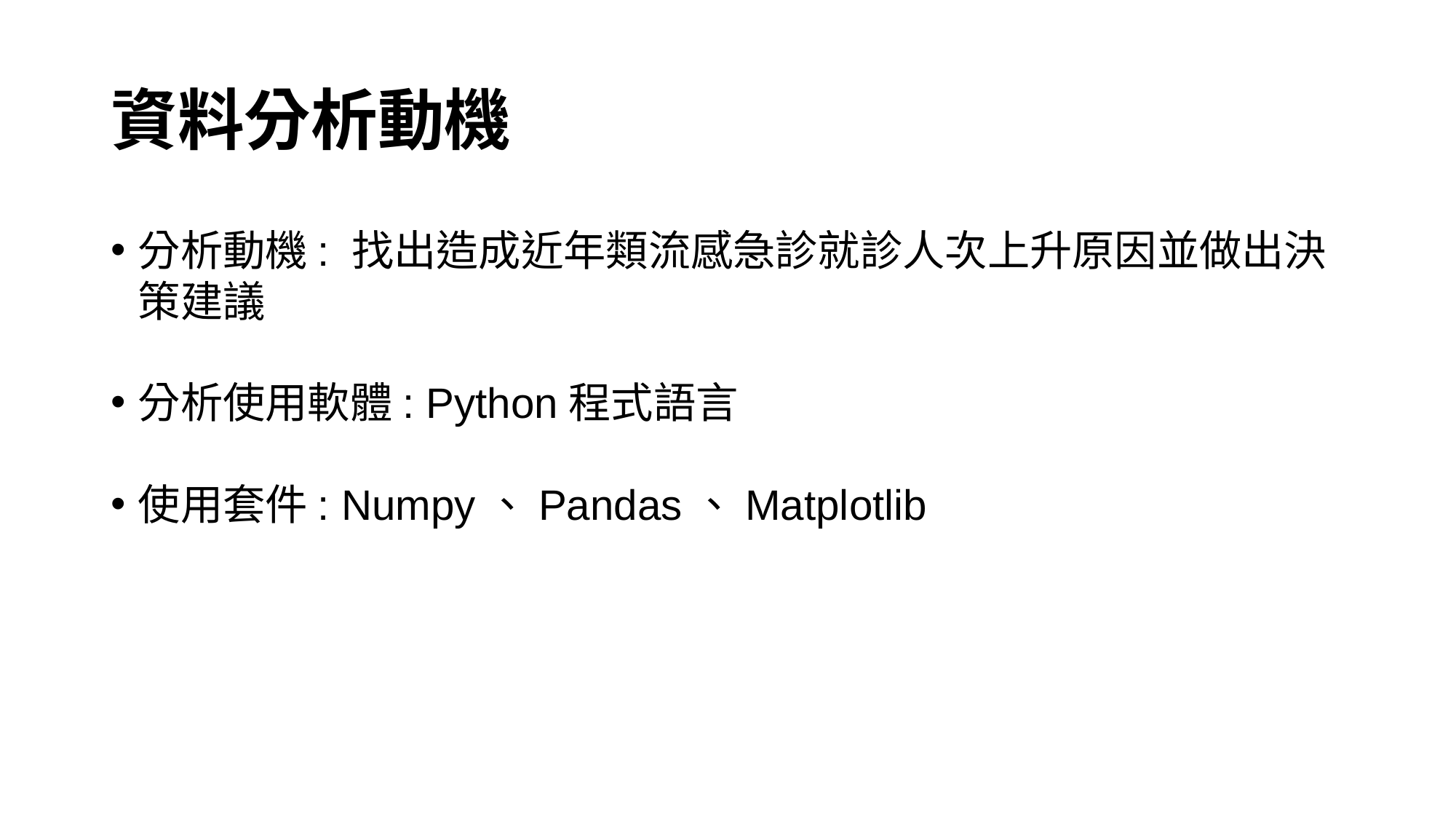

# 資料分析動機
分析動機: 找出造成近年類流感急診就診人次上升原因並做出決策建議

分析使用軟體: Python程式語言

使用套件: Numpy、Pandas、Matplotlib